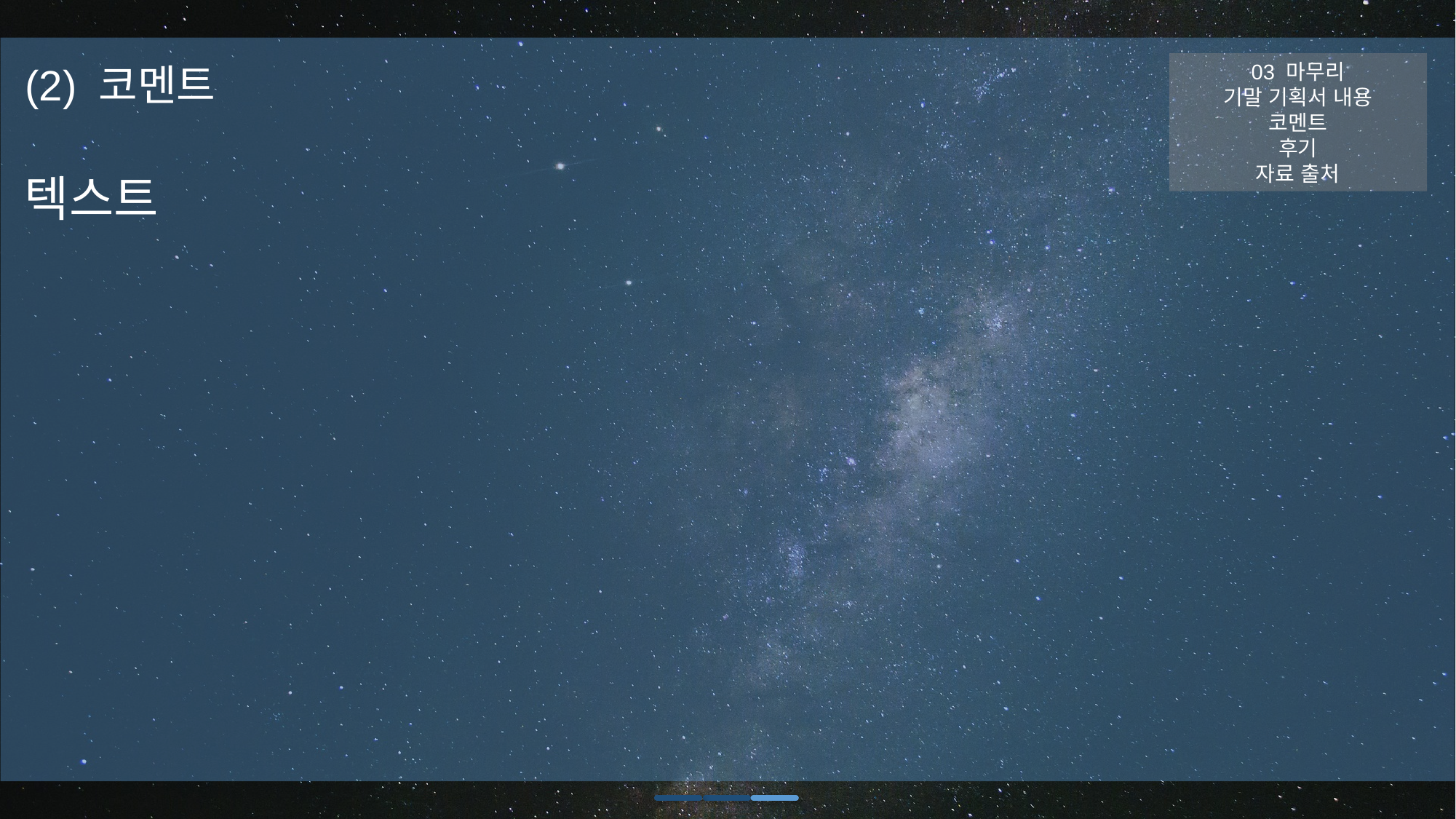

(2) 코멘트
03 마무리
기말 기획서 내용
코멘트
후기
자료 출처
텍스트